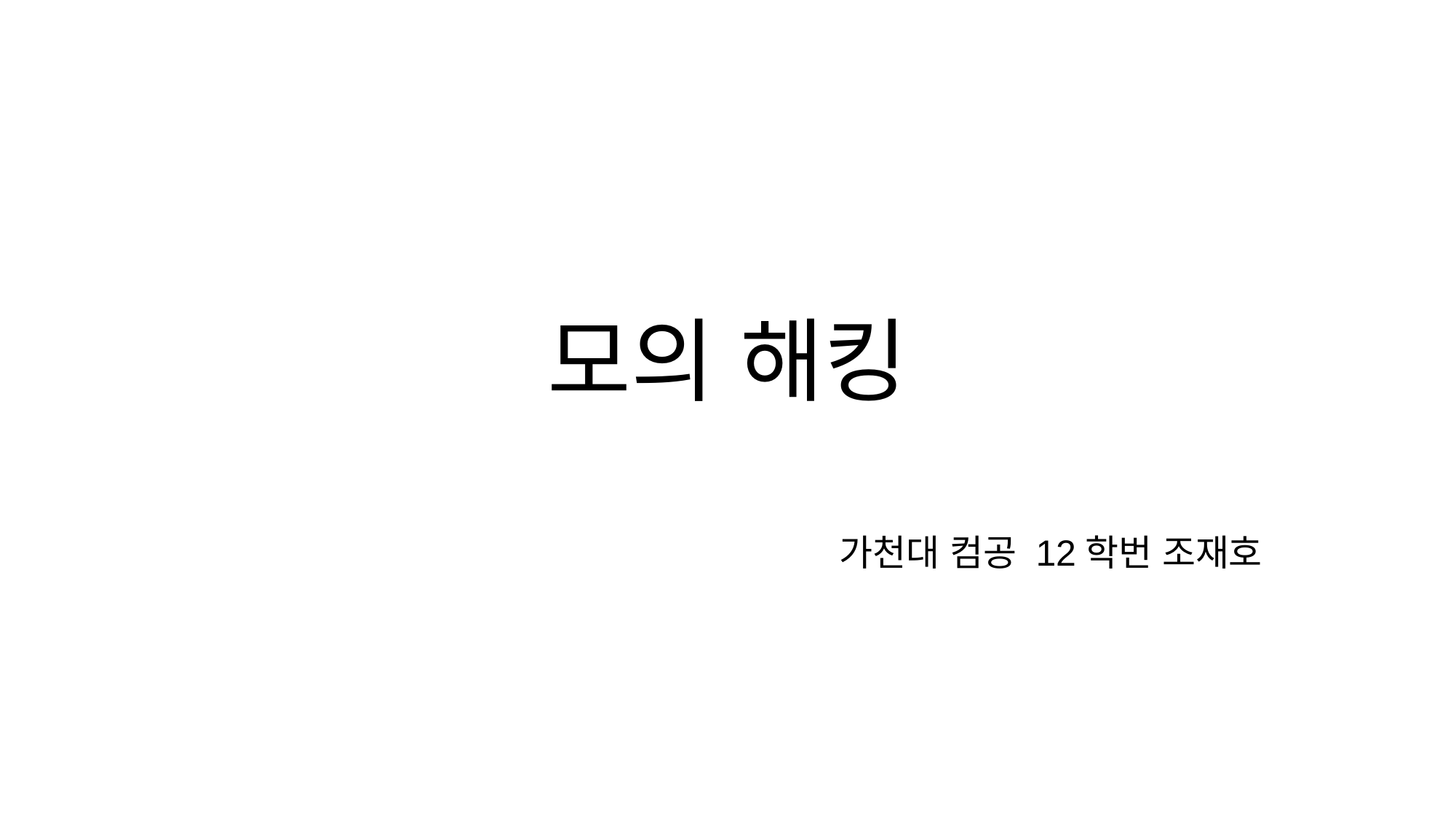

# 모의 해킹
가천대 컴공 12학번 조재호